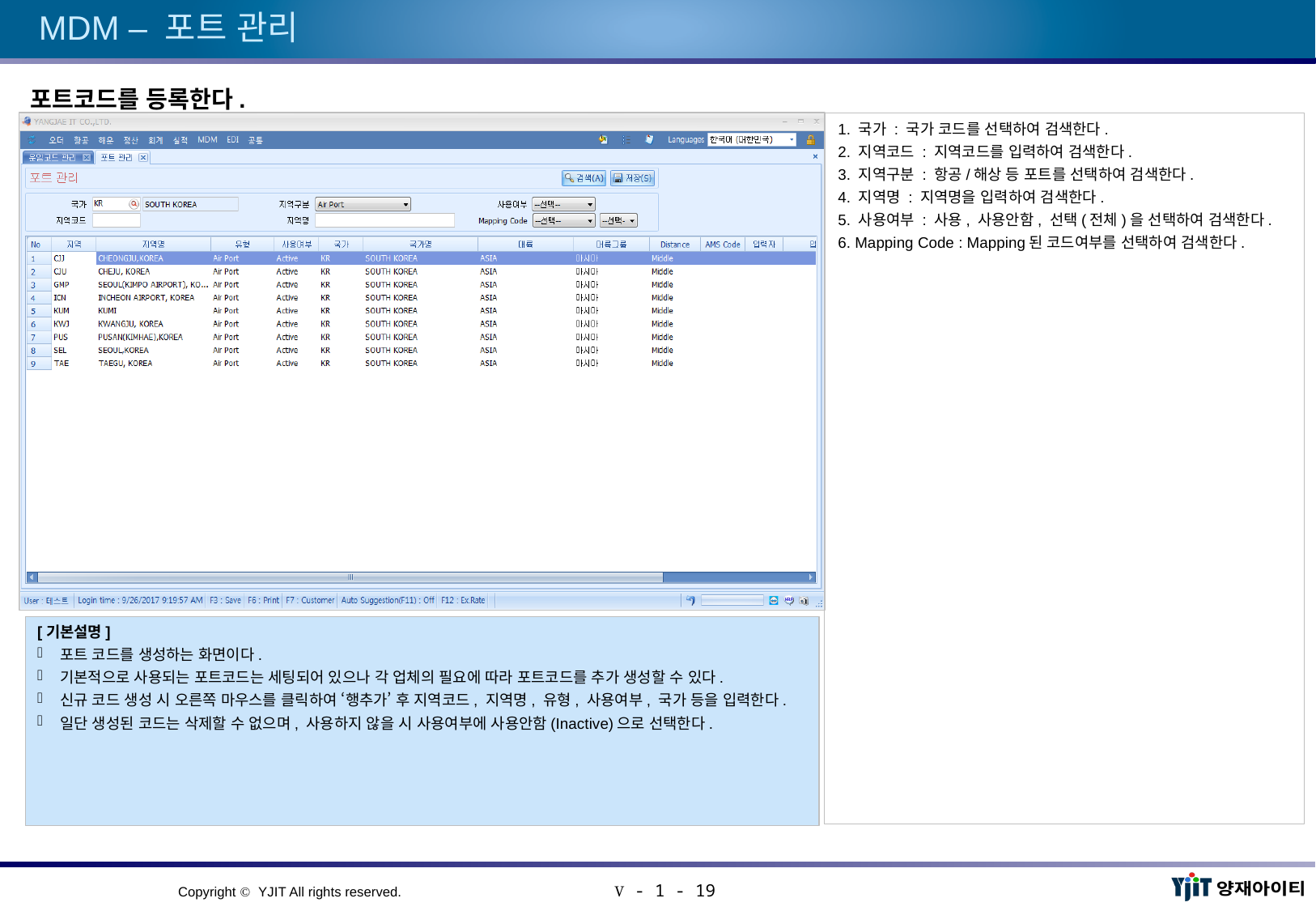

# MDM – 포트 관리
포트코드를 등록한다.

1. 국가 : 국가 코드를 선택하여 검색한다.
2. 지역코드 : 지역코드를 입력하여 검색한다.
3. 지역구분 : 항공/해상 등 포트를 선택하여 검색한다.
4. 지역명 : 지역명을 입력하여 검색한다.
5. 사용여부 : 사용, 사용안함, 선택(전체)을 선택하여 검색한다.
6. Mapping Code : Mapping된 코드여부를 선택하여 검색한다.

[기본설명]
포트 코드를 생성하는 화면이다.
기본적으로 사용되는 포트코드는 세팅되어 있으나 각 업체의 필요에 따라 포트코드를 추가 생성할 수 있다.
신규 코드 생성 시 오른쪽 마우스를 클릭하여 ‘행추가’ 후 지역코드, 지역명, 유형, 사용여부, 국가 등을 입력한다.
일단 생성된 코드는 삭제할 수 없으며, 사용하지 않을 시 사용여부에 사용안함(Inactive)으로 선택한다.